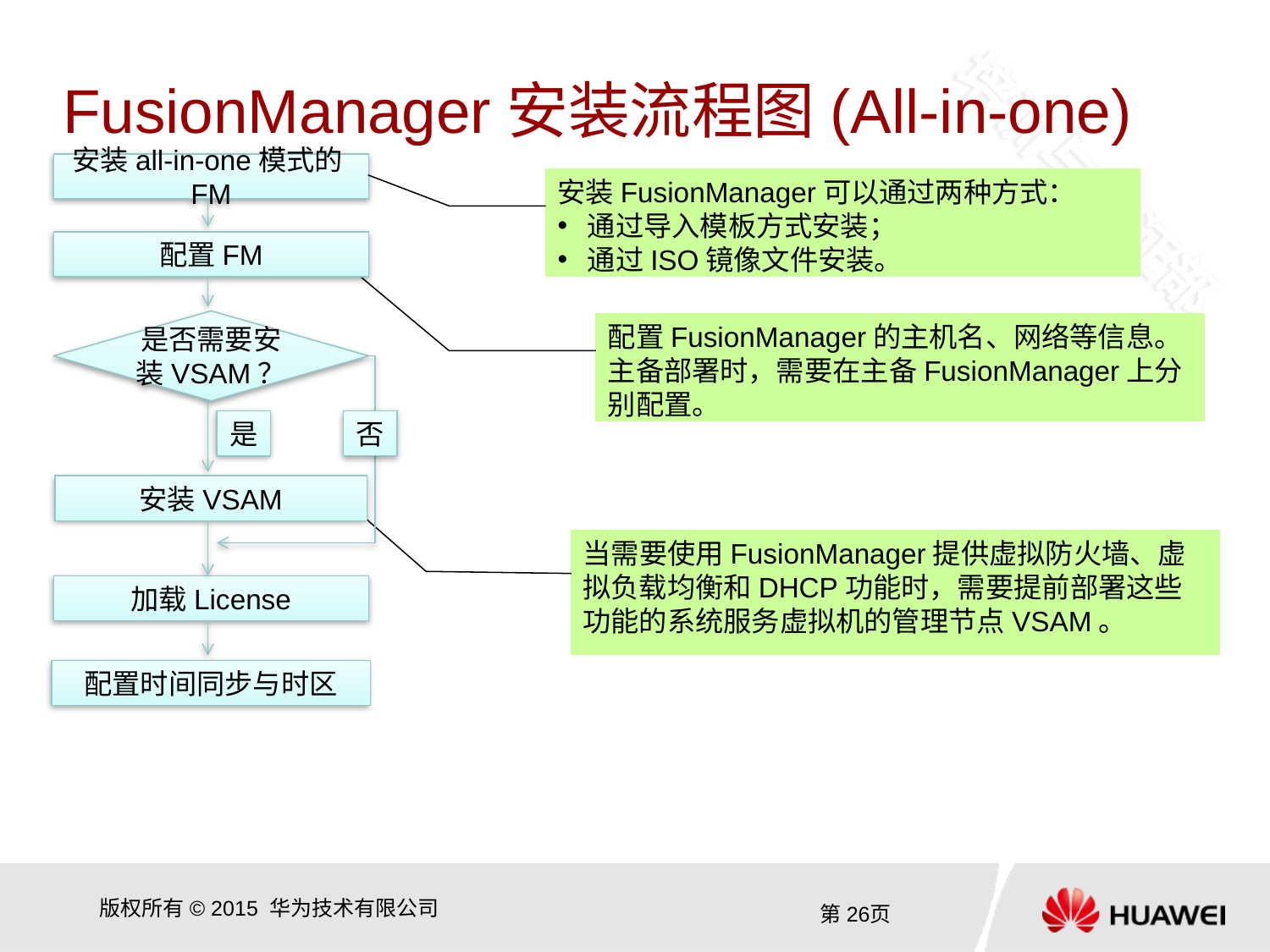

#
FusionManager安装流程图(All-in-one)
安装all-in-one模式的FM
配置FM
是否需要安装VSAM？
是
否
安装VSAM
加载License
配置时间同步与时区
安装FusionManager可以通过两种方式：
通过导入模板方式安装；
通过ISO镜像文件安装。
配置FusionManager的主机名、网络等信息。
主备部署时，需要在主备FusionManager上分别配置。
当需要使用FusionManager提供虚拟防火墙、虚拟负载均衡和DHCP功能时，需要提前部署这些功能的系统服务虚拟机的管理节点VSAM。